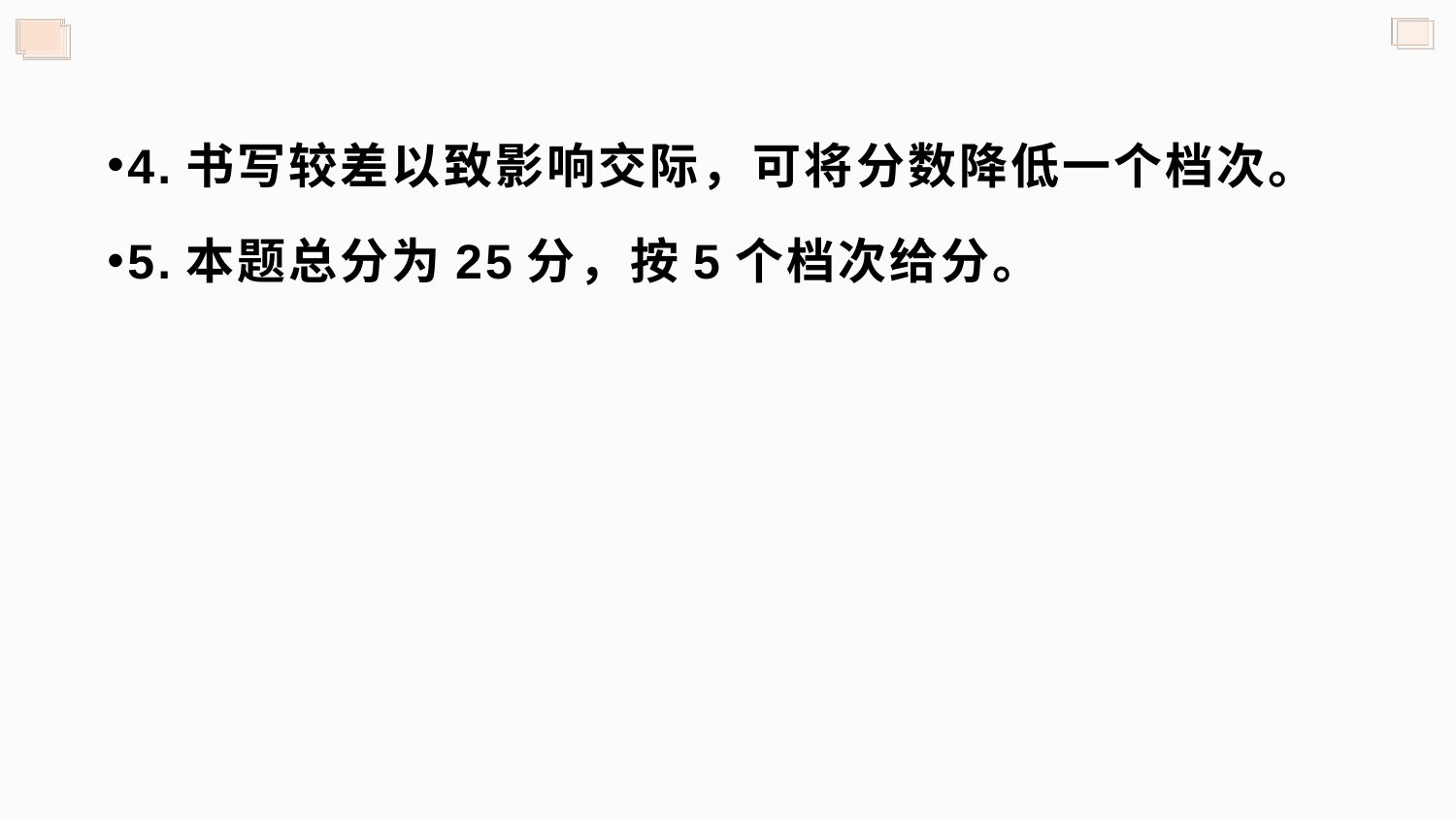

4.书写较差以致影响交际，可将分数降低一个档次。
5.本题总分为25分，按5个档次给分。